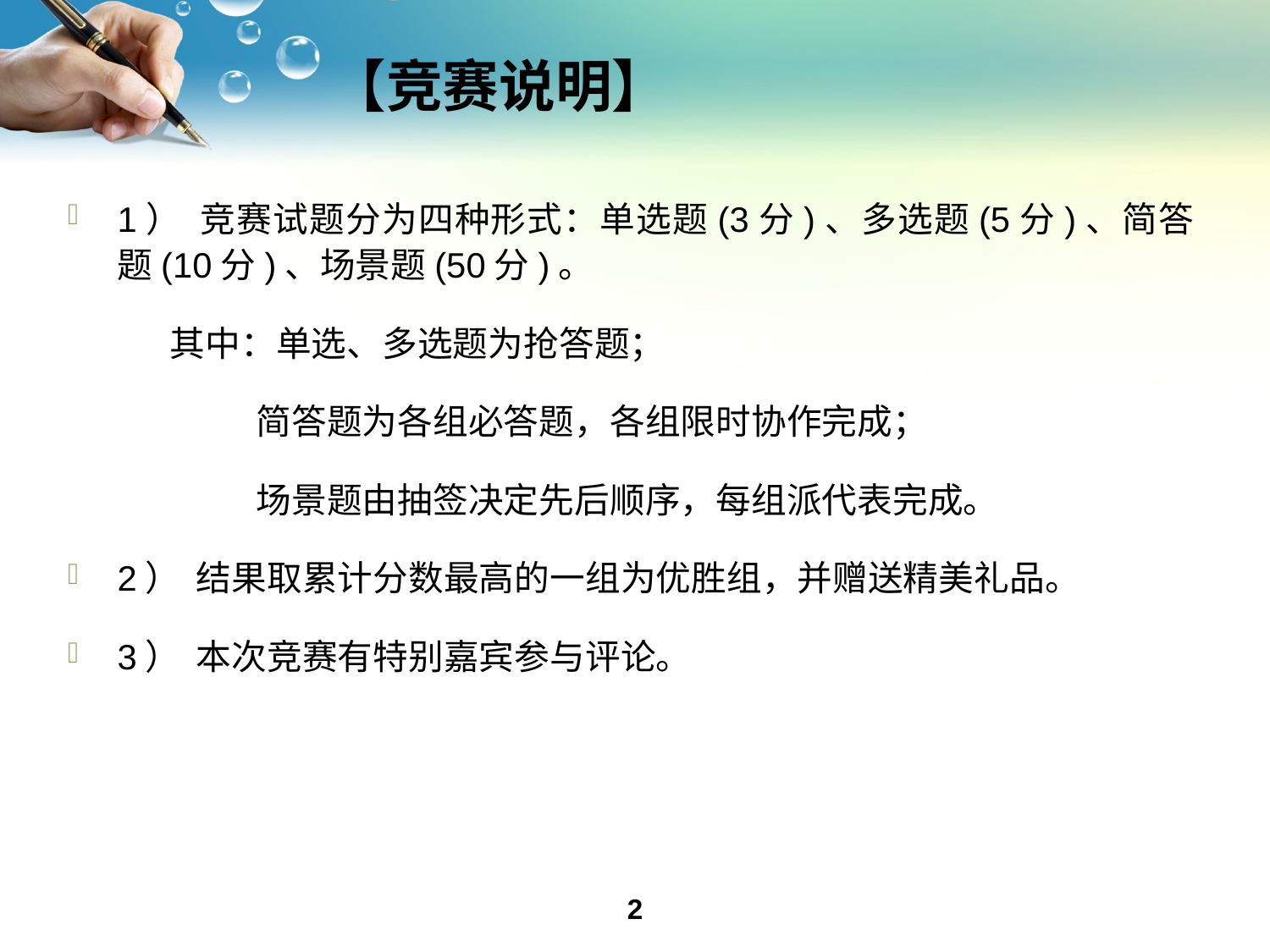

# 【竞赛说明】
1）  竞赛试题分为四种形式：单选题(3分)、多选题(5分)、简答题(10分)、场景题(50分)。
            其中：单选、多选题为抢答题；
                       简答题为各组必答题，各组限时协作完成；
                       场景题由抽签决定先后顺序，每组派代表完成。
2）  结果取累计分数最高的一组为优胜组，并赠送精美礼品。
3）  本次竞赛有特别嘉宾参与评论。
2